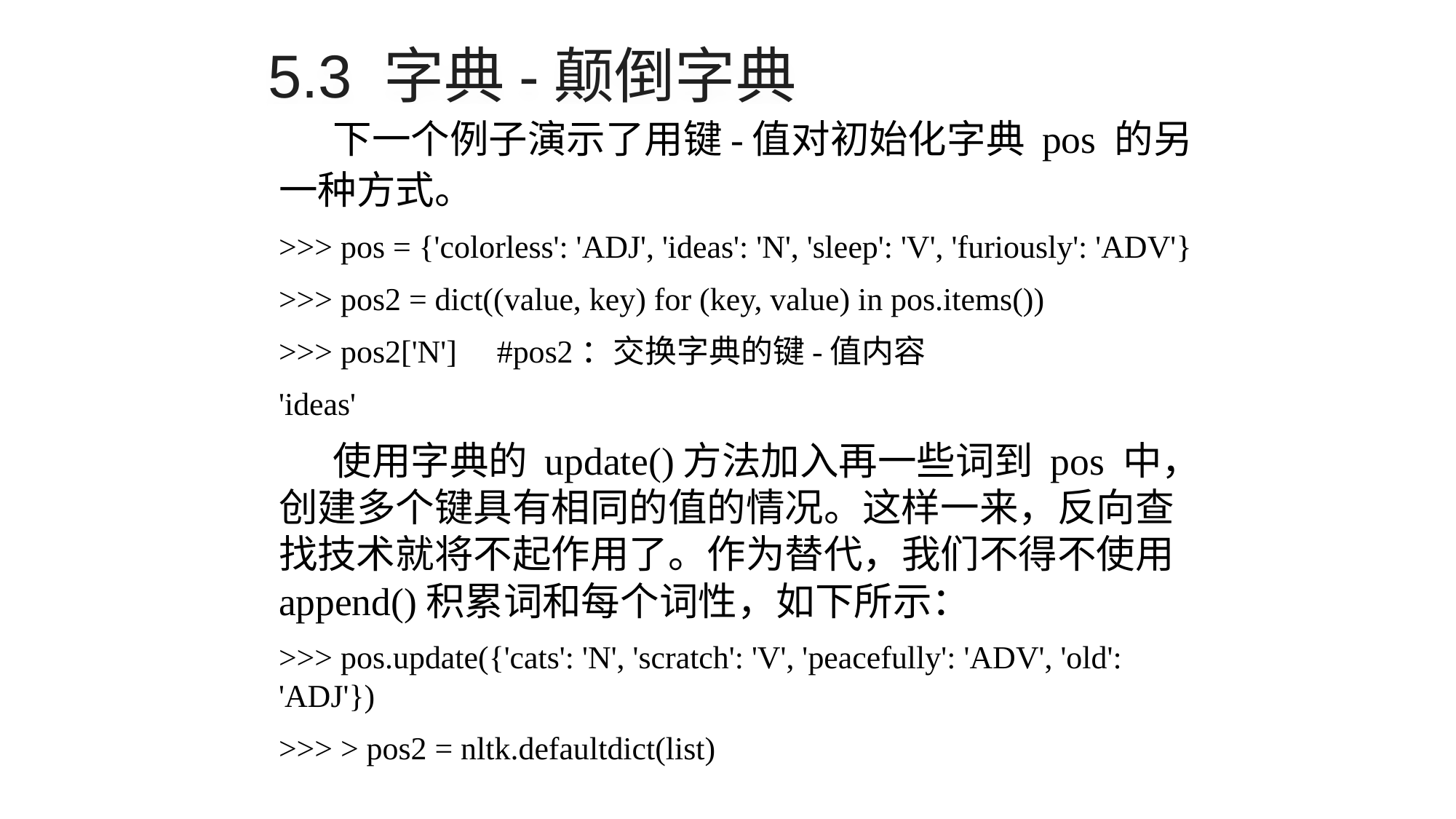

# 5.3 字典-颠倒字典
下一个例子演示了用键-值对初始化字典 pos 的另一种方式。
>>> pos = {'colorless': 'ADJ', 'ideas': 'N', 'sleep': 'V', 'furiously': 'ADV'}
>>> pos2 = dict((value, key) for (key, value) in pos.items())
>>> pos2['N']     #pos2：交换字典的键-值内容
'ideas'
使用字典的 update()方法加入再一些词到 pos 中，创建多个键具有相同的值的情况。这样一来，反向查找技术就将不起作用了。作为替代，我们不得不使用 append()积累词和每个词性，如下所示：
>>> pos.update({'cats': 'N', 'scratch': 'V', 'peacefully': 'ADV', 'old': 'ADJ'})
>>> > pos2 = nltk.defaultdict(list)